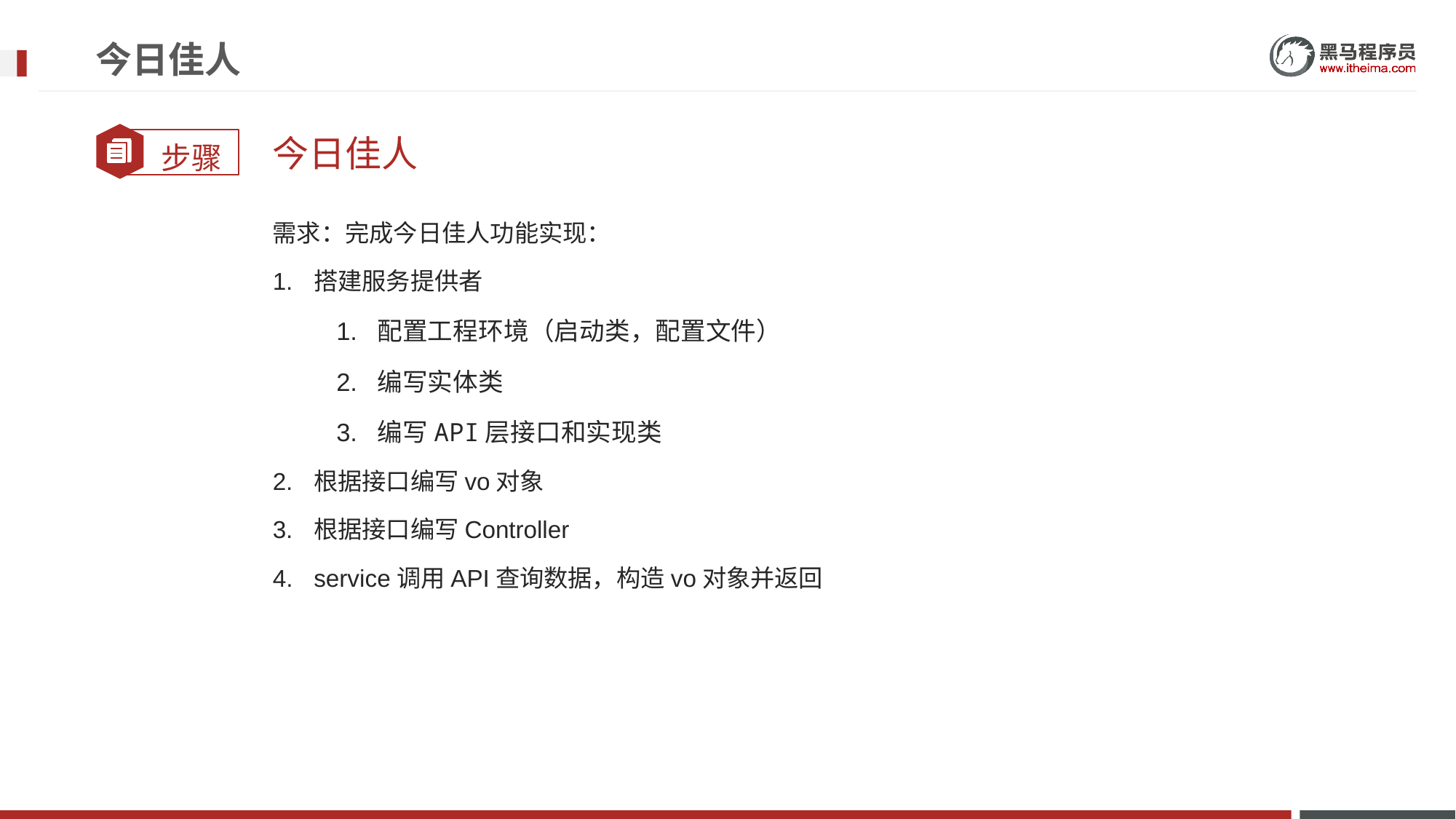

# 今日佳人
今日佳人
需求：完成今日佳人功能实现：
搭建服务提供者
配置工程环境（启动类，配置文件）
编写实体类
编写API层接口和实现类
根据接口编写vo对象
根据接口编写Controller
service调用API查询数据，构造vo对象并返回